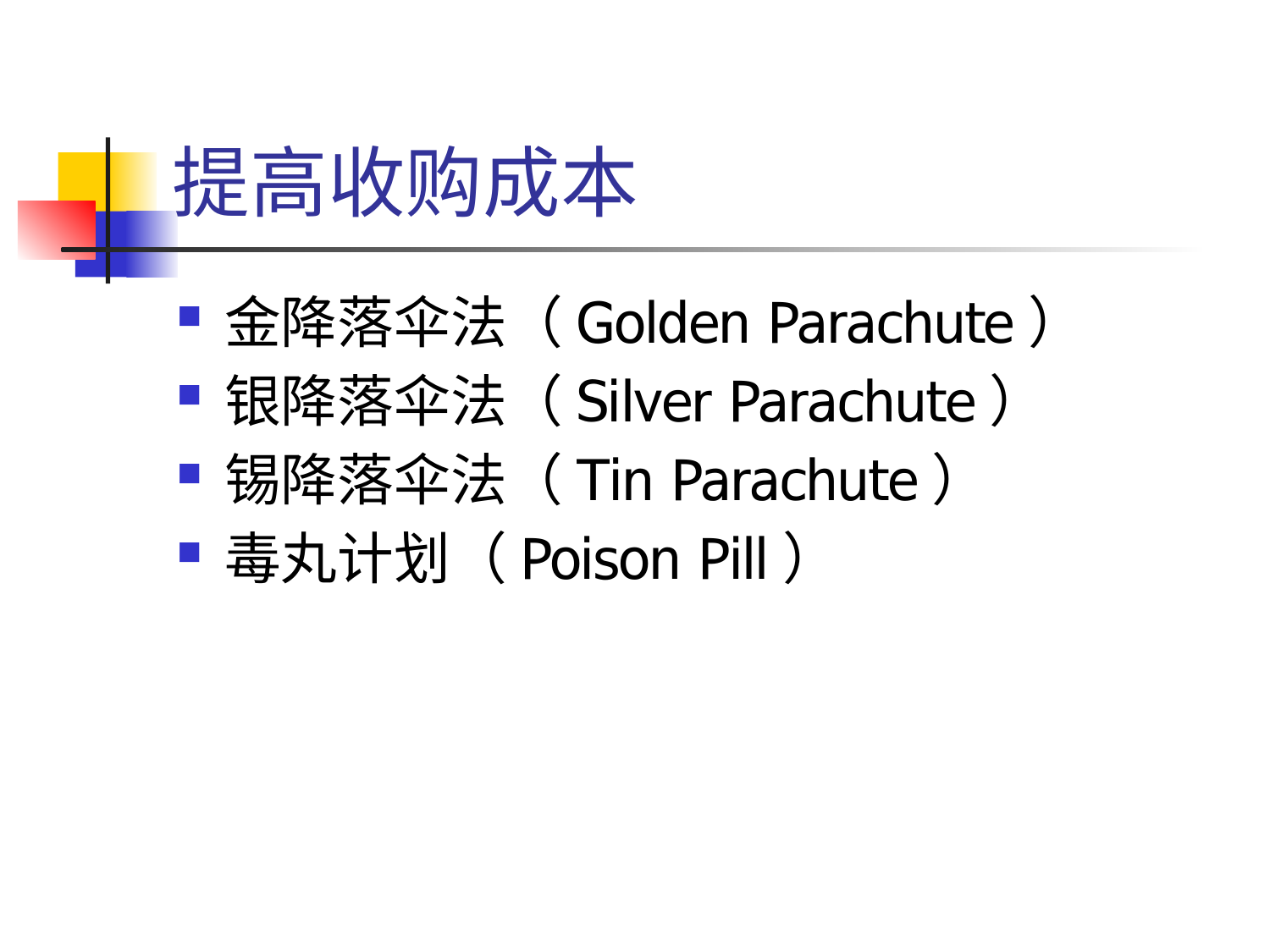

# 提高收购成本
金降落伞法（Golden Parachute）
银降落伞法（Silver Parachute）
锡降落伞法（Tin Parachute）
毒丸计划（Poison Pill）